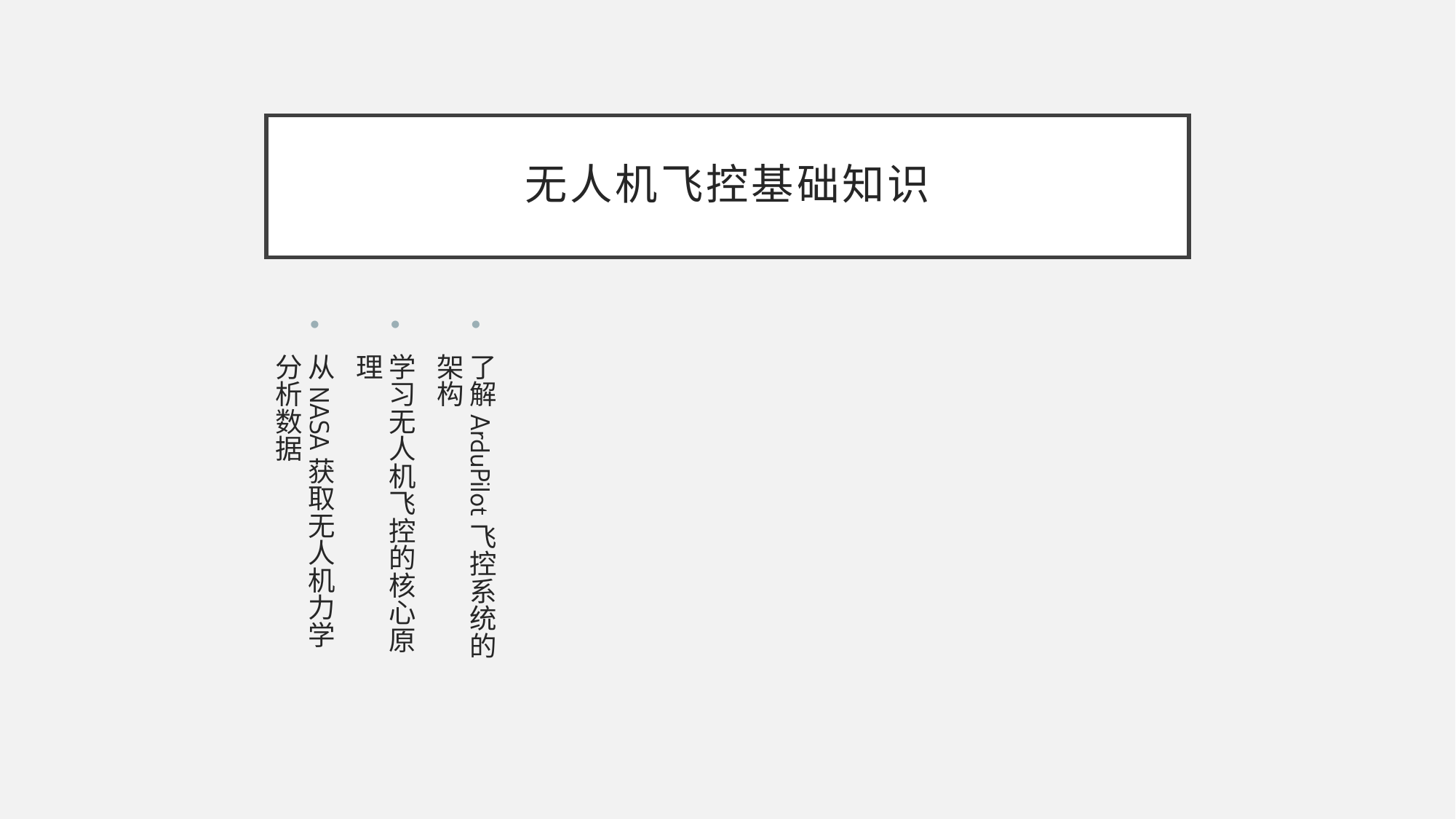

# 无人机飞控基础知识
了解ArduPilot飞控系统的架构
学习无人机飞控的核心原理
从NASA获取无人机力学分析数据